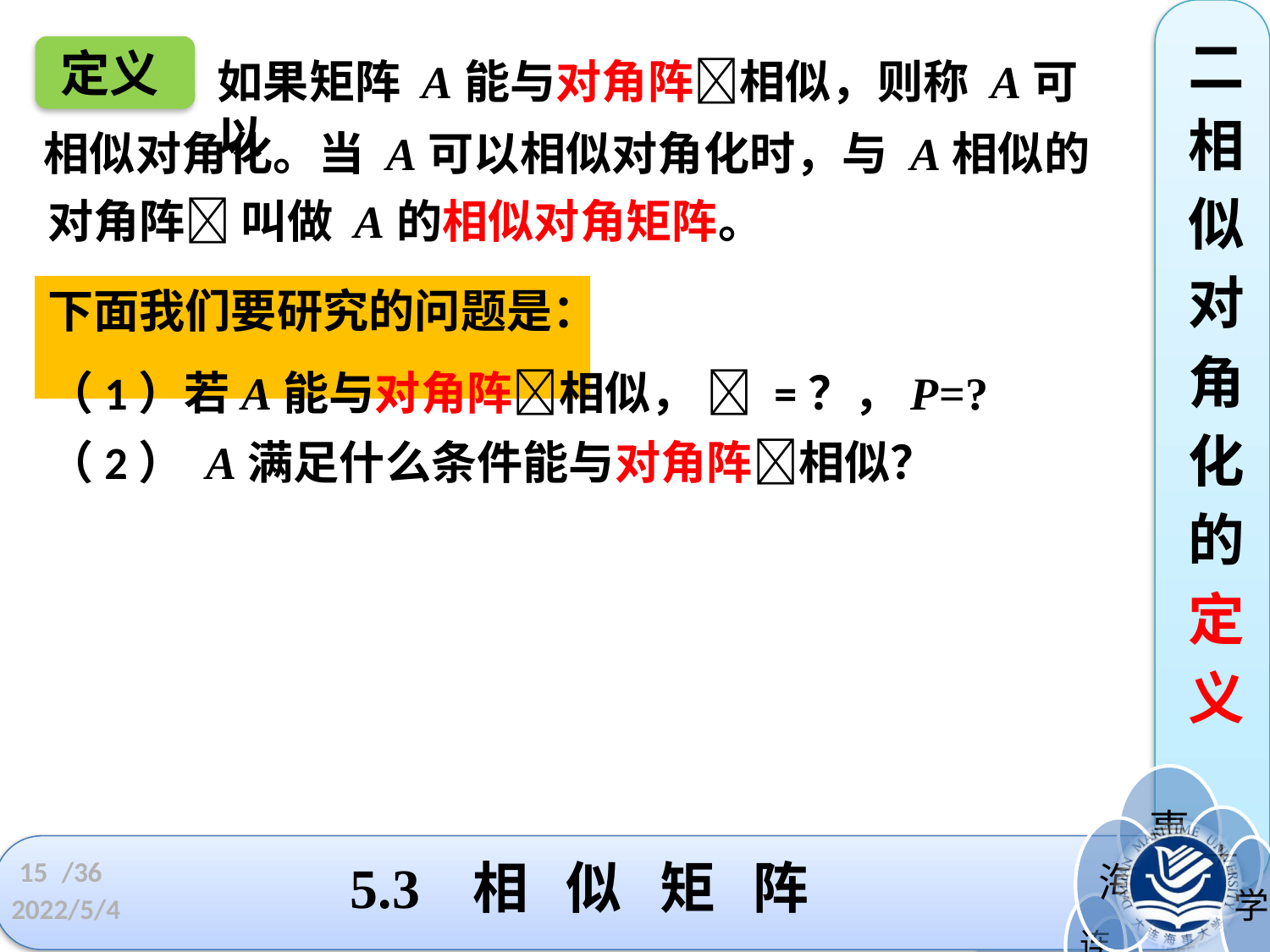

二
相
似
对
角
化
的
定
义

定义
如果矩阵 A能与对角阵Λ相似，则称 A可以
相似对角化。当 A可以相似对角化时，与 A相似的
对角阵Λ 叫做 A的相似对角矩阵。
下面我们要研究的问题是：
（1）若A能与对角阵Λ相似， Λ =？，P=?
（2） A满足什么条件能与对角阵Λ相似？
5.3   相   似   矩   阵
15
/36
2022/5/4